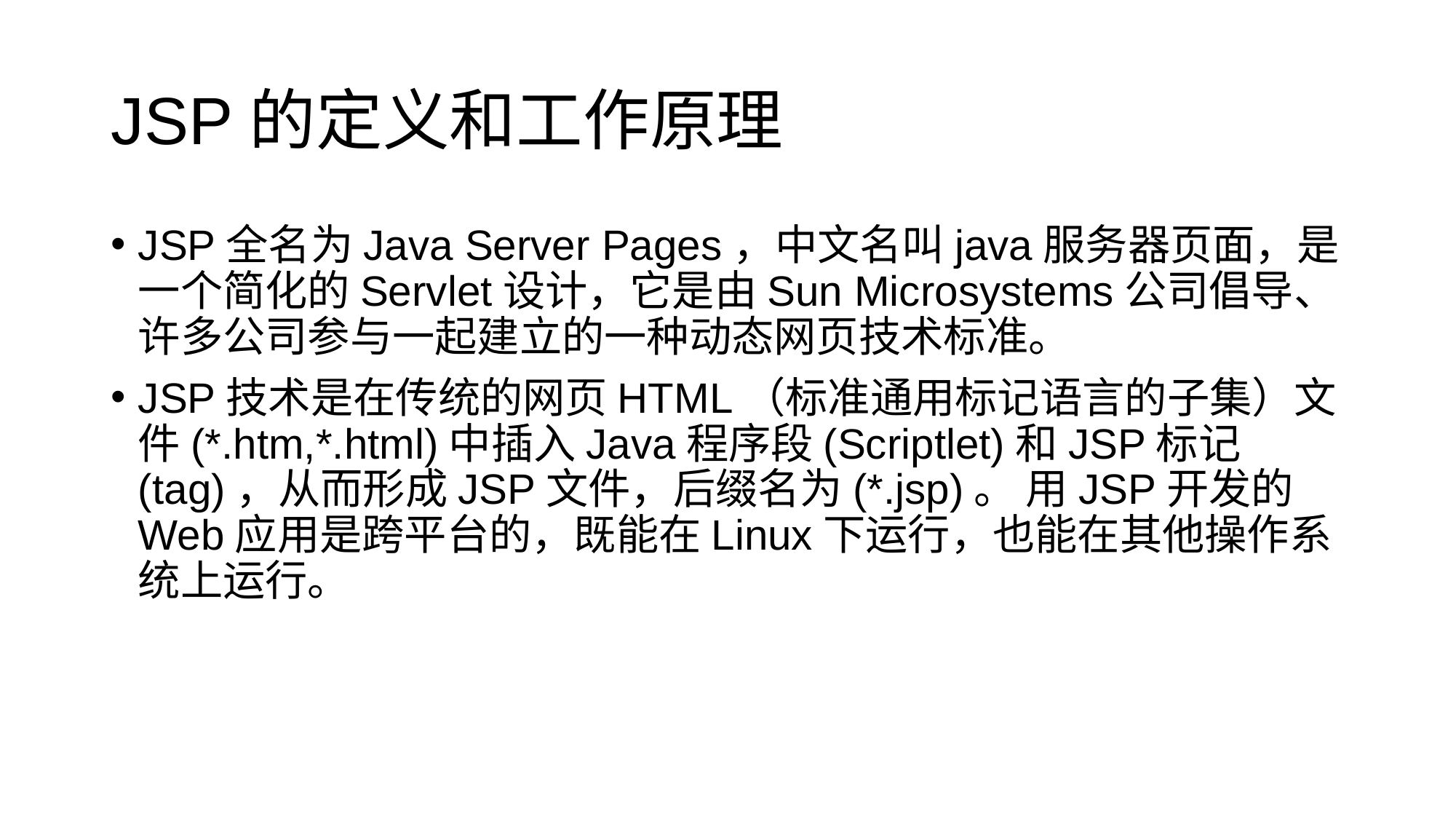

# JSP的定义和工作原理
JSP全名为Java Server Pages，中文名叫java服务器页面，是一个简化的Servlet设计，它是由Sun Microsystems公司倡导、许多公司参与一起建立的一种动态网页技术标准。
JSP技术是在传统的网页HTML（标准通用标记语言的子集）文件(*.htm,*.html)中插入Java程序段(Scriptlet)和JSP标记(tag)，从而形成JSP文件，后缀名为(*.jsp)。 用JSP开发的Web应用是跨平台的，既能在Linux下运行，也能在其他操作系统上运行。